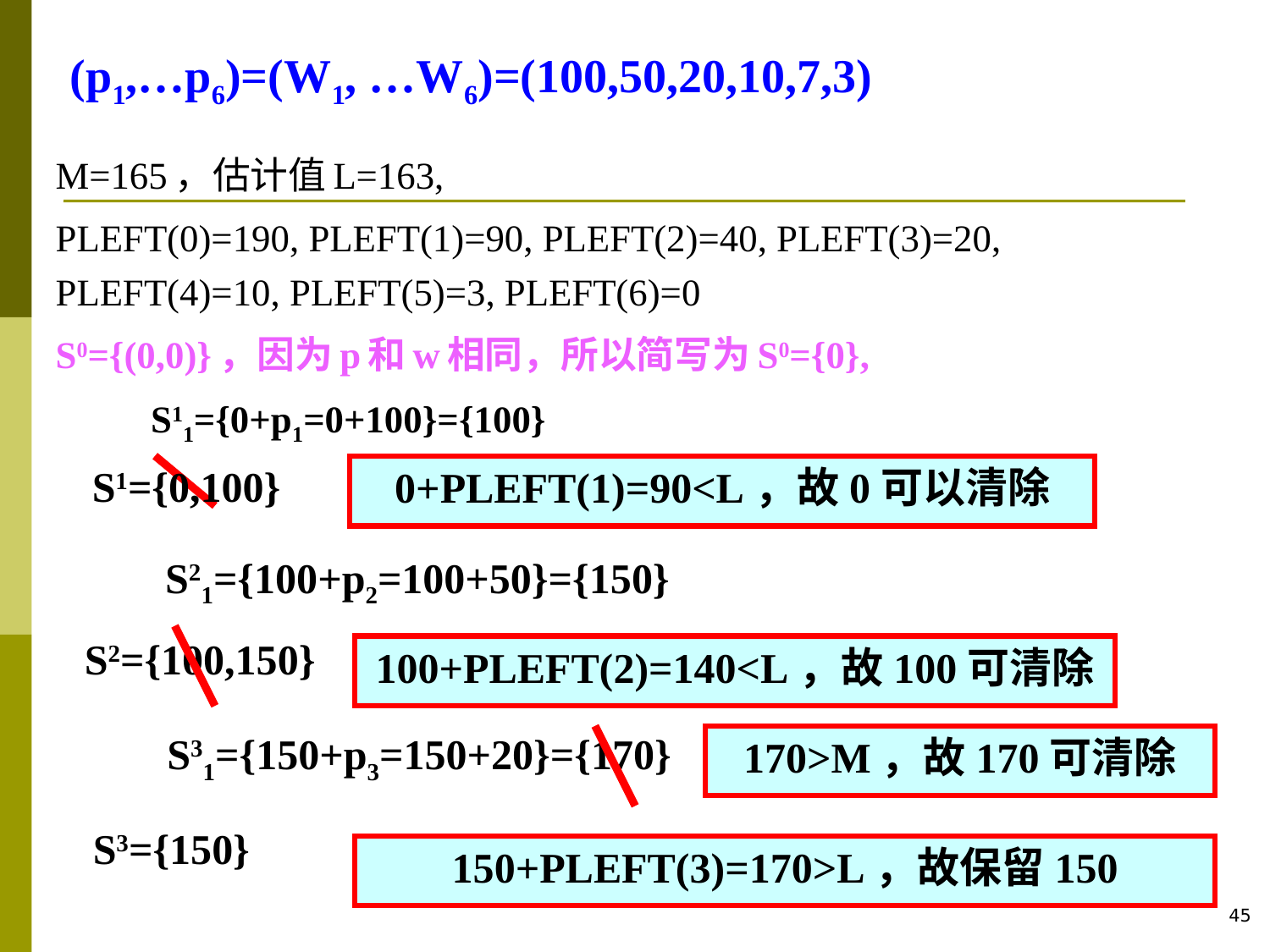

# (p1,…p6)=(W1, …W6)=(100,50,20,10,7,3)
M=165，估计值L=163,
PLEFT(0)=190, PLEFT(1)=90, PLEFT(2)=40, PLEFT(3)=20, PLEFT(4)=10, PLEFT(5)=3, PLEFT(6)=0
S0={(0,0)}，因为p和w相同，所以简写为S0={0},
          S11={0+p1=0+100}={100}

0+PLEFT(1)=90<L，故0可以清除
S1={0,100}
S21={100+p2=100+50}={150}

S2={100,150}
100+PLEFT(2)=140<L，故100可清除

170>M，故170可清除
S31={150+p3=150+20}={170}
S3={150}
150+PLEFT(3)=170>L，故保留150
45